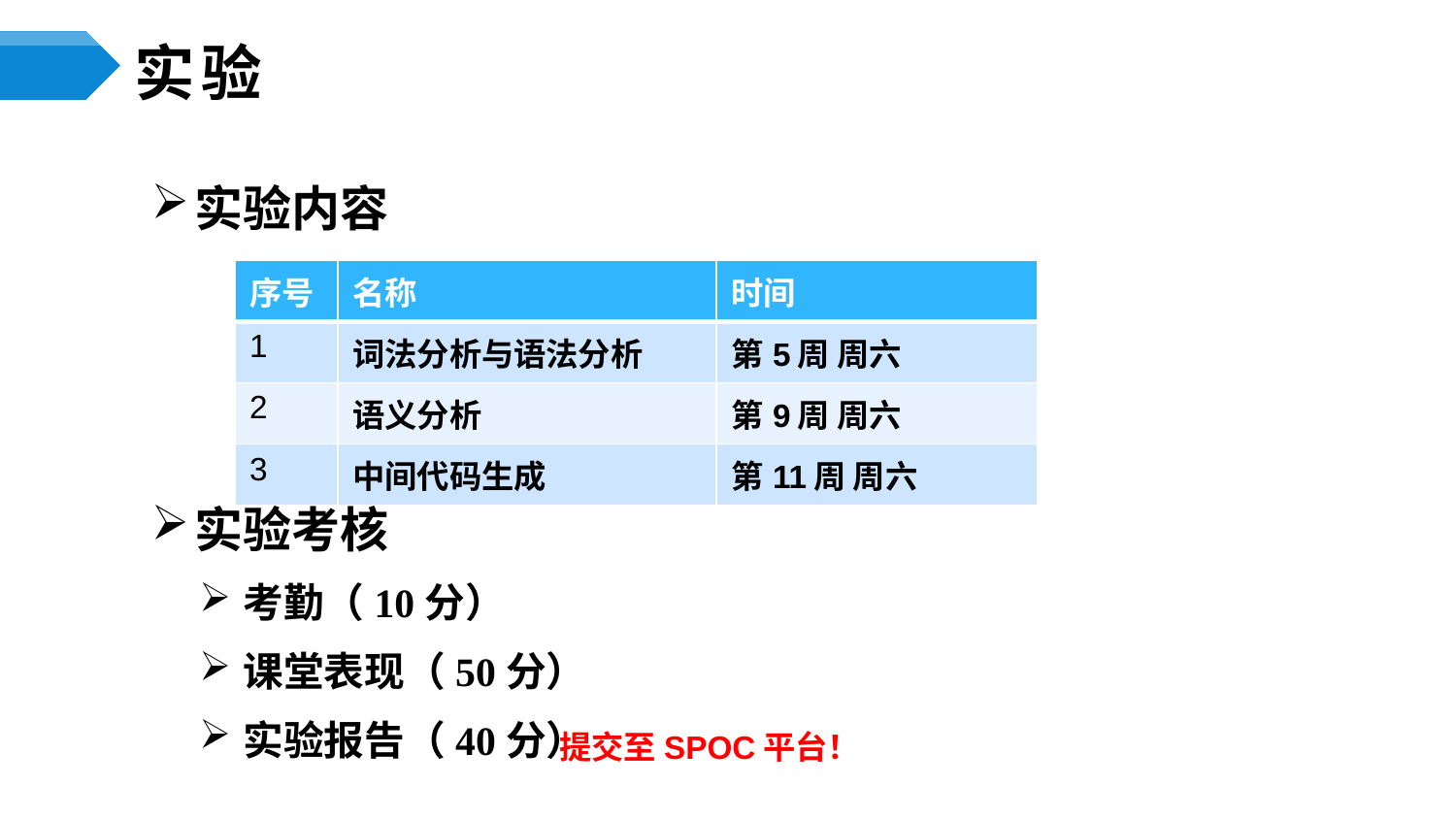

# 实验
实验内容

实验考核
考勤（10分）
课堂表现（50分）
实验报告（40分）

| 序号 | 名称 | 时间 |
| --- | --- | --- |
| 1 | 词法分析与语法分析 | 第5周 周六 |
| 2 | 语义分析 | 第9周 周六 |
| 3 | 中间代码生成 | 第11周 周六 |
提交至SPOC平台！